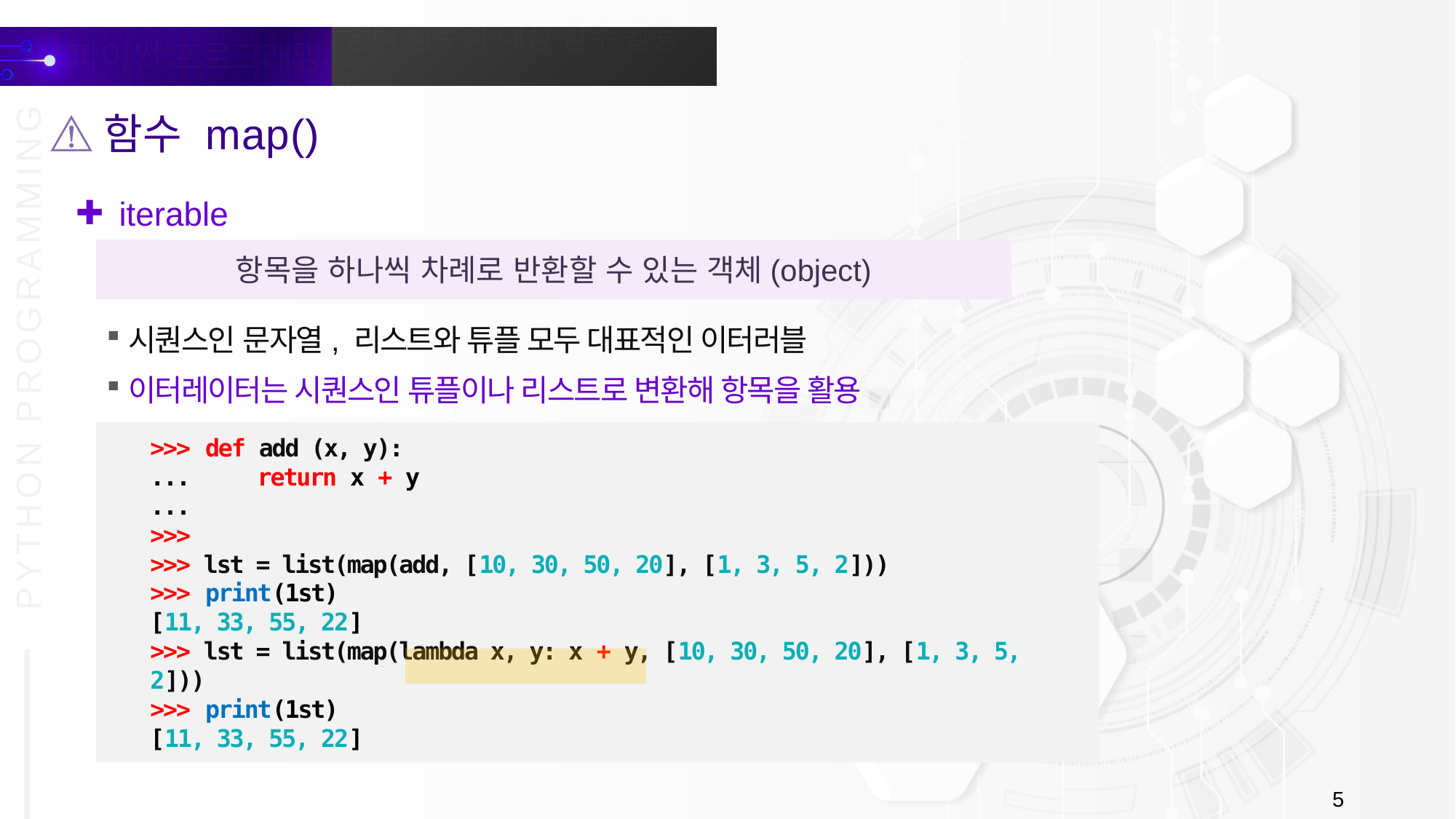

함수 map()
iterable
항목을 하나씩 차례로 반환할 수 있는 객체(object)
시퀀스인 문자열, 리스트와 튜플 모두 대표적인 이터러블
이터레이터는 시퀀스인 튜플이나 리스트로 변환해 항목을 활용
>>> def add (x, y):
...     return x + y
...
>>>
>>> lst = list(map(add, [10, 30, 50, 20], [1, 3, 5, 2]))
>>> print(1st)
[11, 33, 55, 22]
>>> lst = list(map(lambda x, y: x + y, [10, 30, 50, 20], [1, 3, 5, 2]))
>>> print(1st)
[11, 33, 55, 22]

5